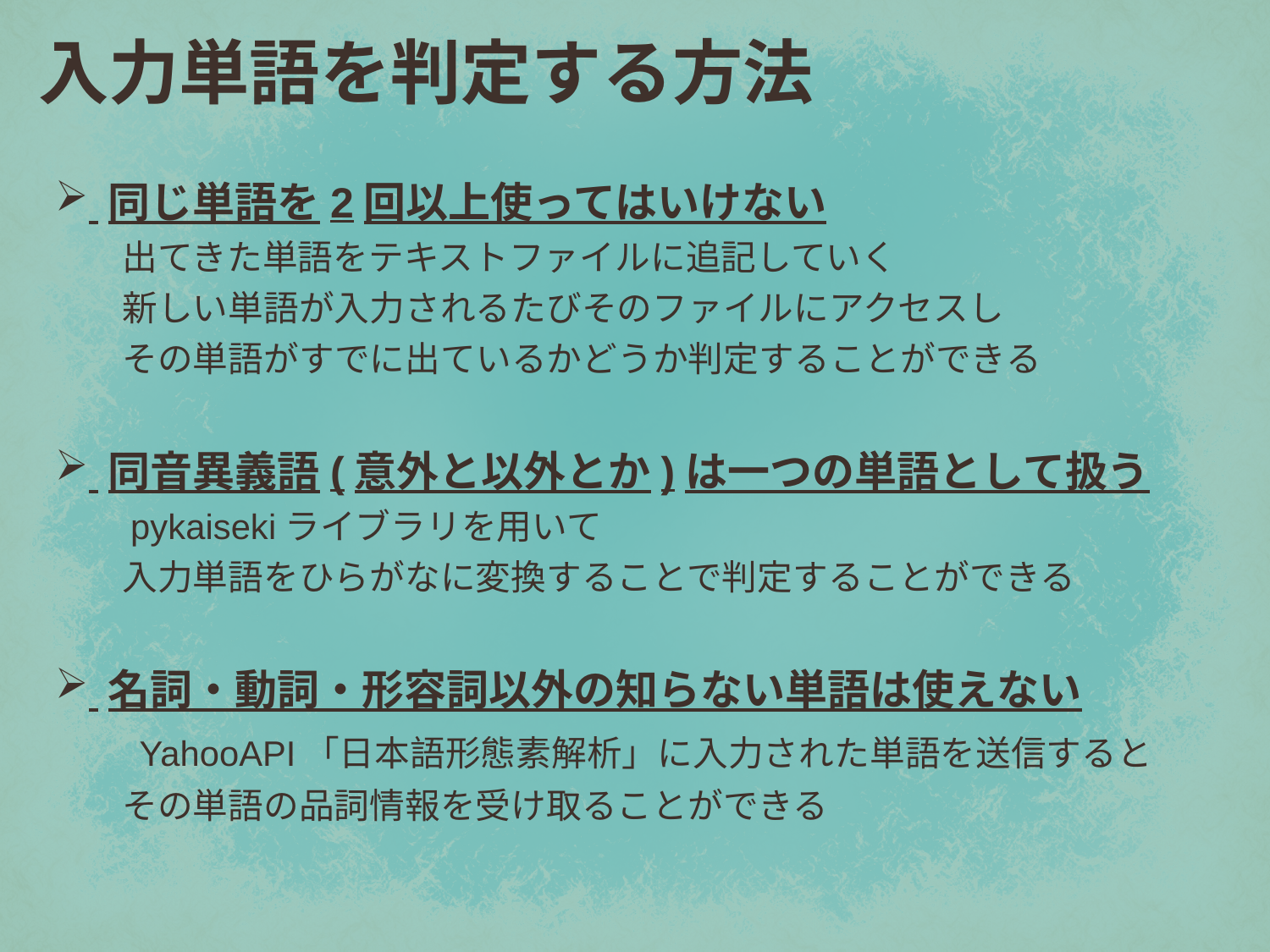

# 入力単語を判定する方法
 同じ単語を2回以上使ってはいけない
　出てきた単語をテキストファイルに追記していく
　新しい単語が入力されるたびそのファイルにアクセスし
　その単語がすでに出ているかどうか判定することができる

 同音異義語(意外と以外とか)は一つの単語として扱う
　pykaisekiライブラリを用いて
　入力単語をひらがなに変換することで判定することができる

 名詞・動詞・形容詞以外の知らない単語は使えない
　YahooAPI「日本語形態素解析」に入力された単語を送信すると
　その単語の品詞情報を受け取ることができる